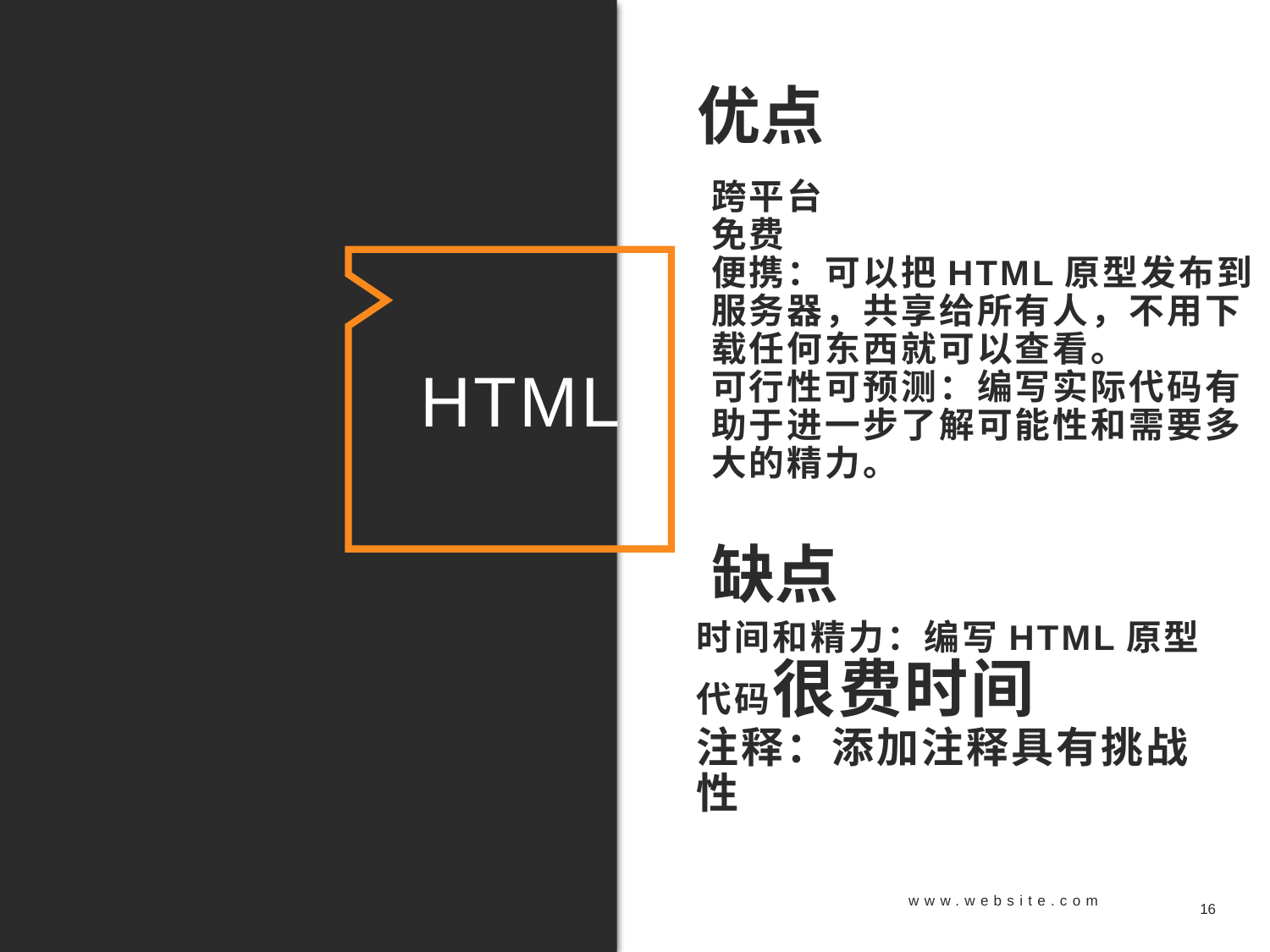

优点
跨平台
免费
便携：可以把HTML原型发布到服务器，共享给所有人，不用下载任何东西就可以查看。
可行性可预测：编写实际代码有助于进一步了解可能性和需要多大的精力。

HTML
缺点
时间和精力：编写HTML原型代码很费时间
注释：添加注释具有挑战性